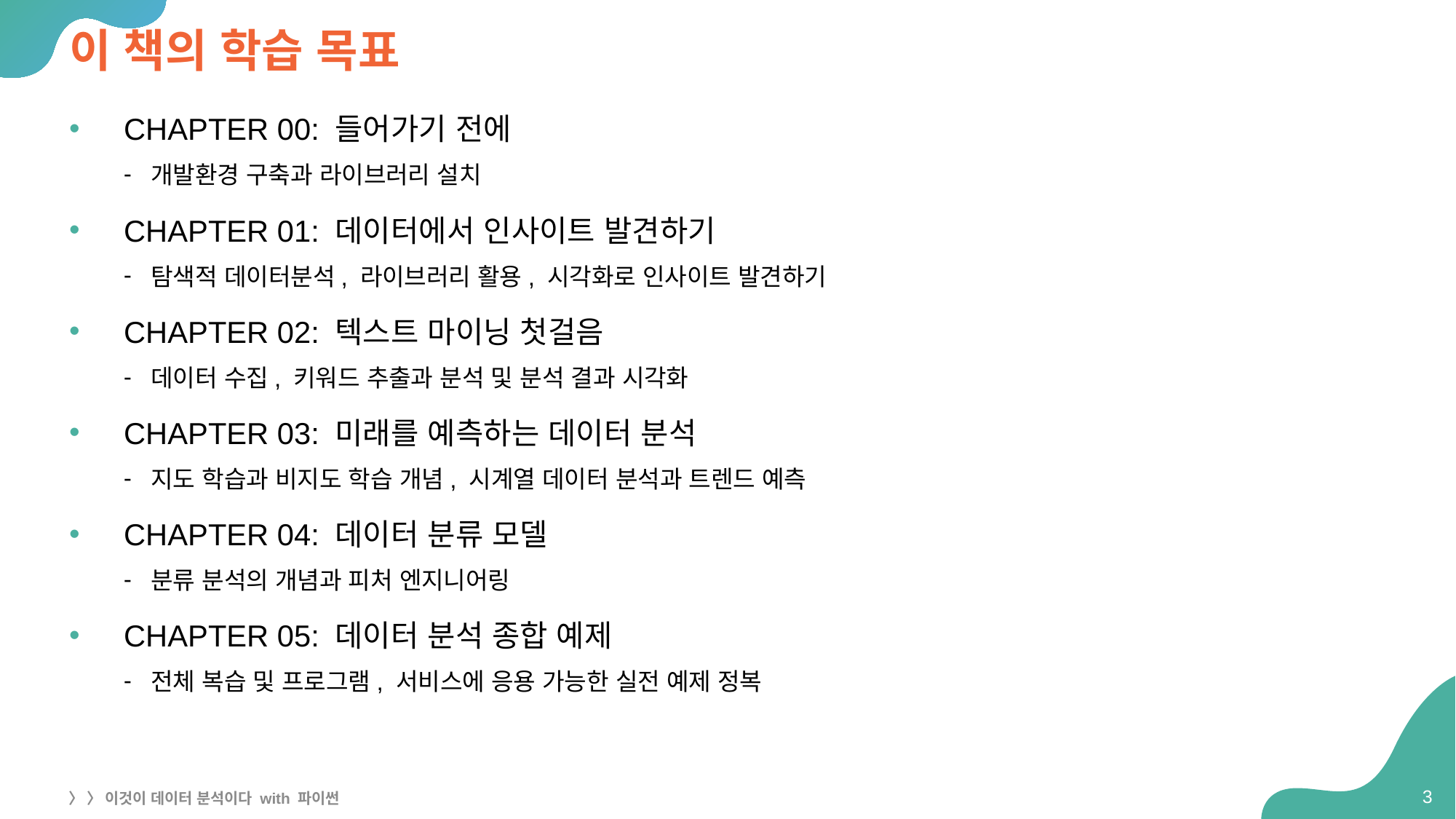

# 이 책의 학습 목표
CHAPTER 00: 들어가기 전에
개발환경 구축과 라이브러리 설치
CHAPTER 01: 데이터에서 인사이트 발견하기
탐색적 데이터분석, 라이브러리 활용, 시각화로 인사이트 발견하기
CHAPTER 02: 텍스트 마이닝 첫걸음
데이터 수집, 키워드 추출과 분석 및 분석 결과 시각화
CHAPTER 03: 미래를 예측하는 데이터 분석
지도 학습과 비지도 학습 개념, 시계열 데이터 분석과 트렌드 예측
CHAPTER 04: 데이터 분류 모델
분류 분석의 개념과 피처 엔지니어링
CHAPTER 05: 데이터 분석 종합 예제
전체 복습 및 프로그램, 서비스에 응용 가능한 실전 예제 정복
3
〉 〉 이것이 데이터 분석이다 with 파이썬